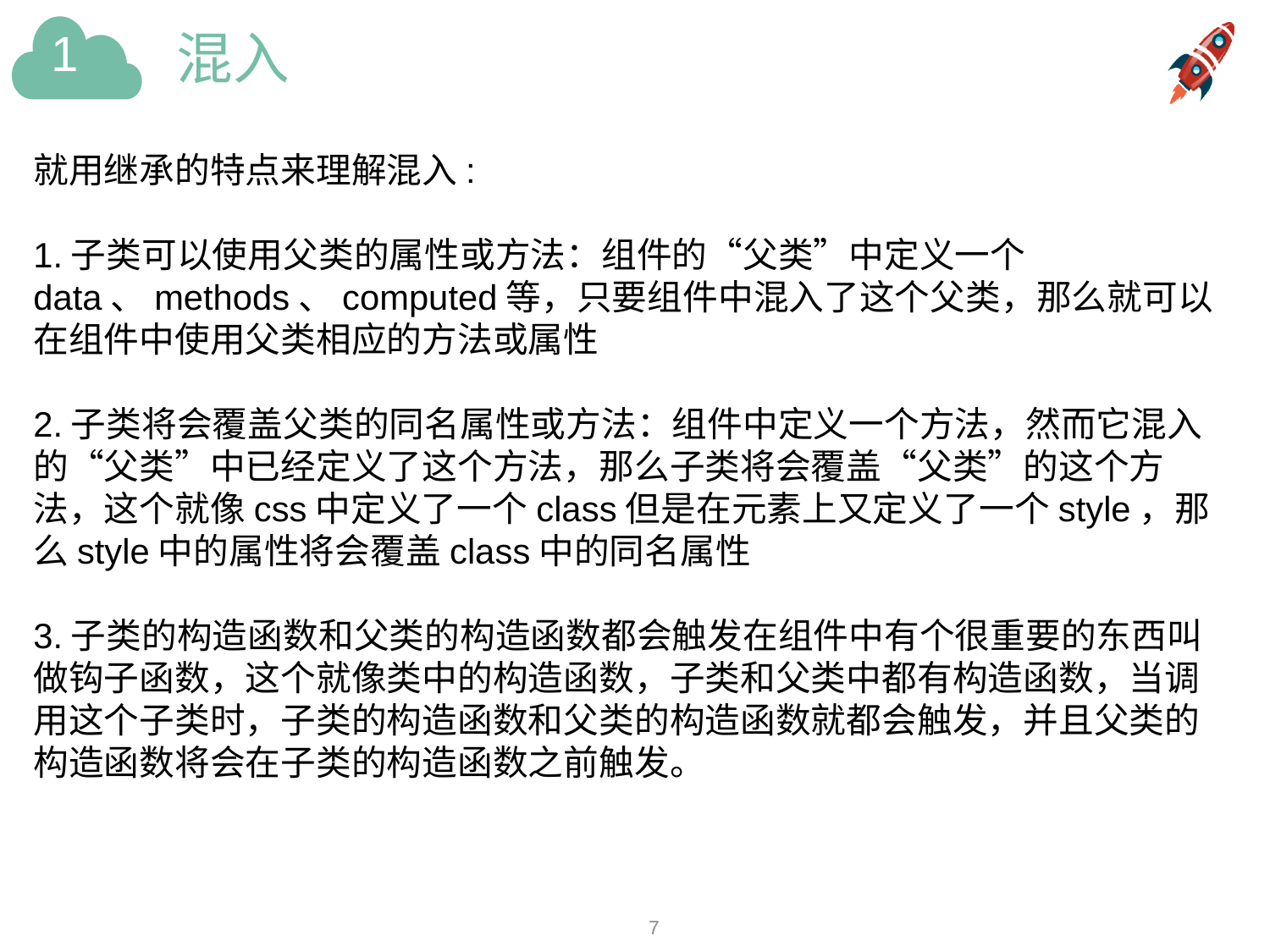

# 混入

就用继承的特点来理解混入:

1.子类可以使用父类的属性或方法：组件的“父类”中定义一个data、methods、computed等，只要组件中混入了这个父类，那么就可以在组件中使用父类相应的方法或属性

2.子类将会覆盖父类的同名属性或方法：组件中定义一个方法，然而它混入的“父类”中已经定义了这个方法，那么子类将会覆盖“父类”的这个方法，这个就像css中定义了一个class但是在元素上又定义了一个style，那么style中的属性将会覆盖class中的同名属性

3.子类的构造函数和父类的构造函数都会触发在组件中有个很重要的东西叫做钩子函数，这个就像类中的构造函数，子类和父类中都有构造函数，当调用这个子类时，子类的构造函数和父类的构造函数就都会触发，并且父类的构造函数将会在子类的构造函数之前触发。
7